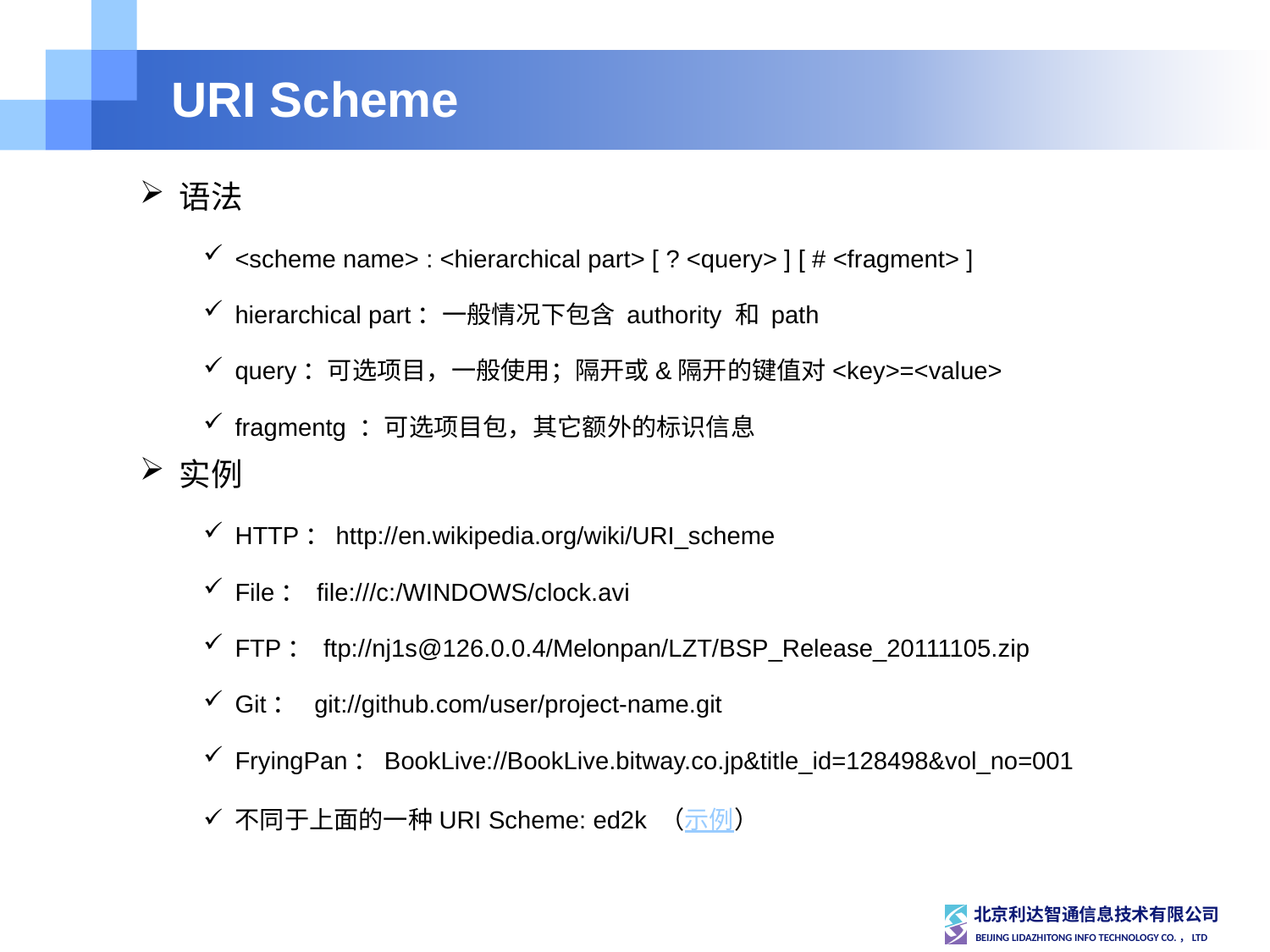

# URI Scheme
语法
<scheme name> : <hierarchical part> [ ? <query> ] [ # <fragment> ]
hierarchical part：一般情况下包含 authority 和 path
query：可选项目，一般使用；隔开或&隔开的键值对<key>=<value>
fragmentg ：可选项目包，其它额外的标识信息
实例
HTTP：http://en.wikipedia.org/wiki/URI_scheme
File： file:///c:/WINDOWS/clock.avi
FTP： ftp://nj1s@126.0.0.4/Melonpan/LZT/BSP_Release_20111105.zip
Git：  git://github.com/user/project-name.git
FryingPan：BookLive://BookLive.bitway.co.jp&title_id=128498&vol_no=001
不同于上面的一种URI Scheme: ed2k （示例）